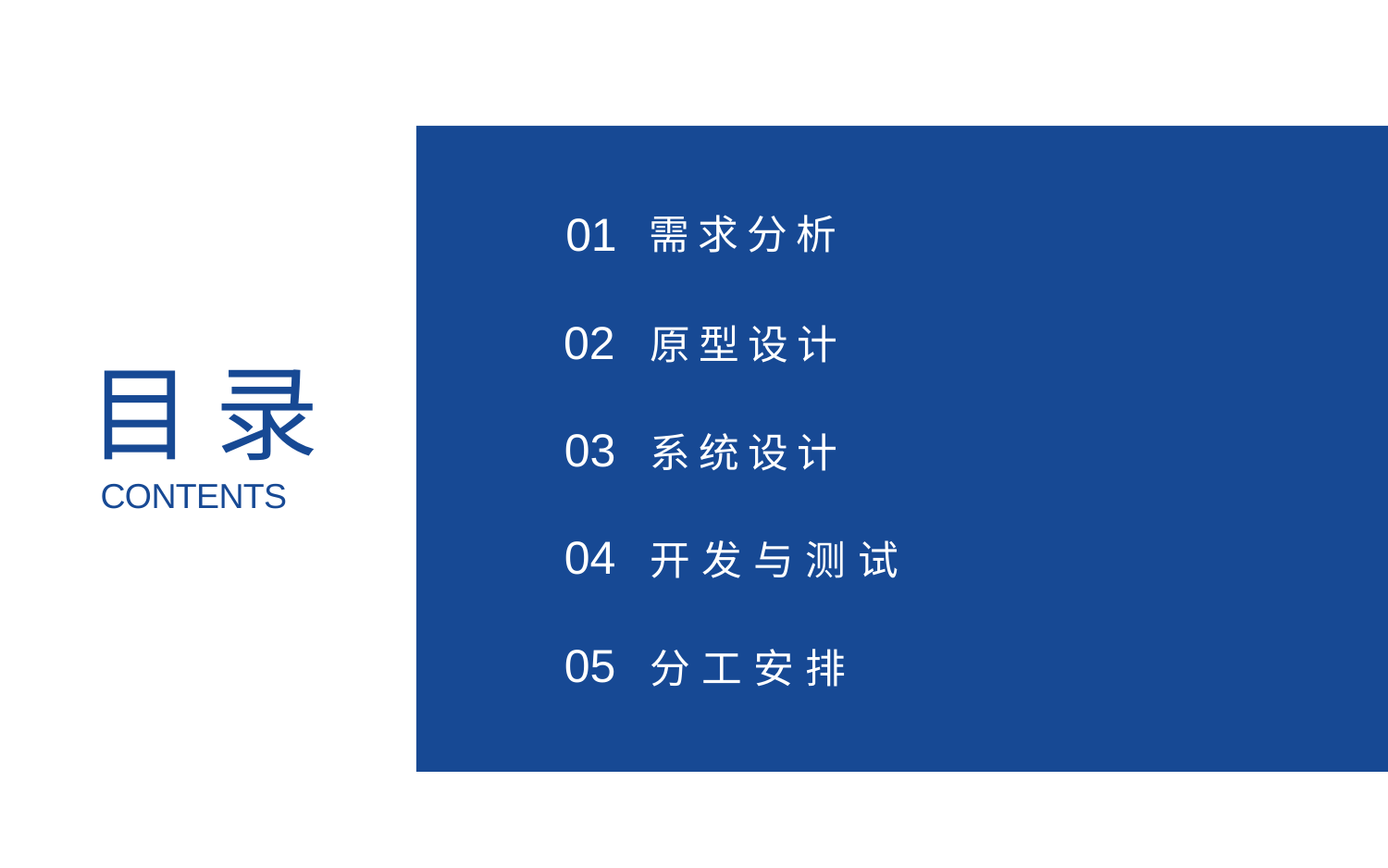

01
需求分析
02
原型设计
03
系统设计
04
开发与测试
05
分工安排
目录
CONTENTS